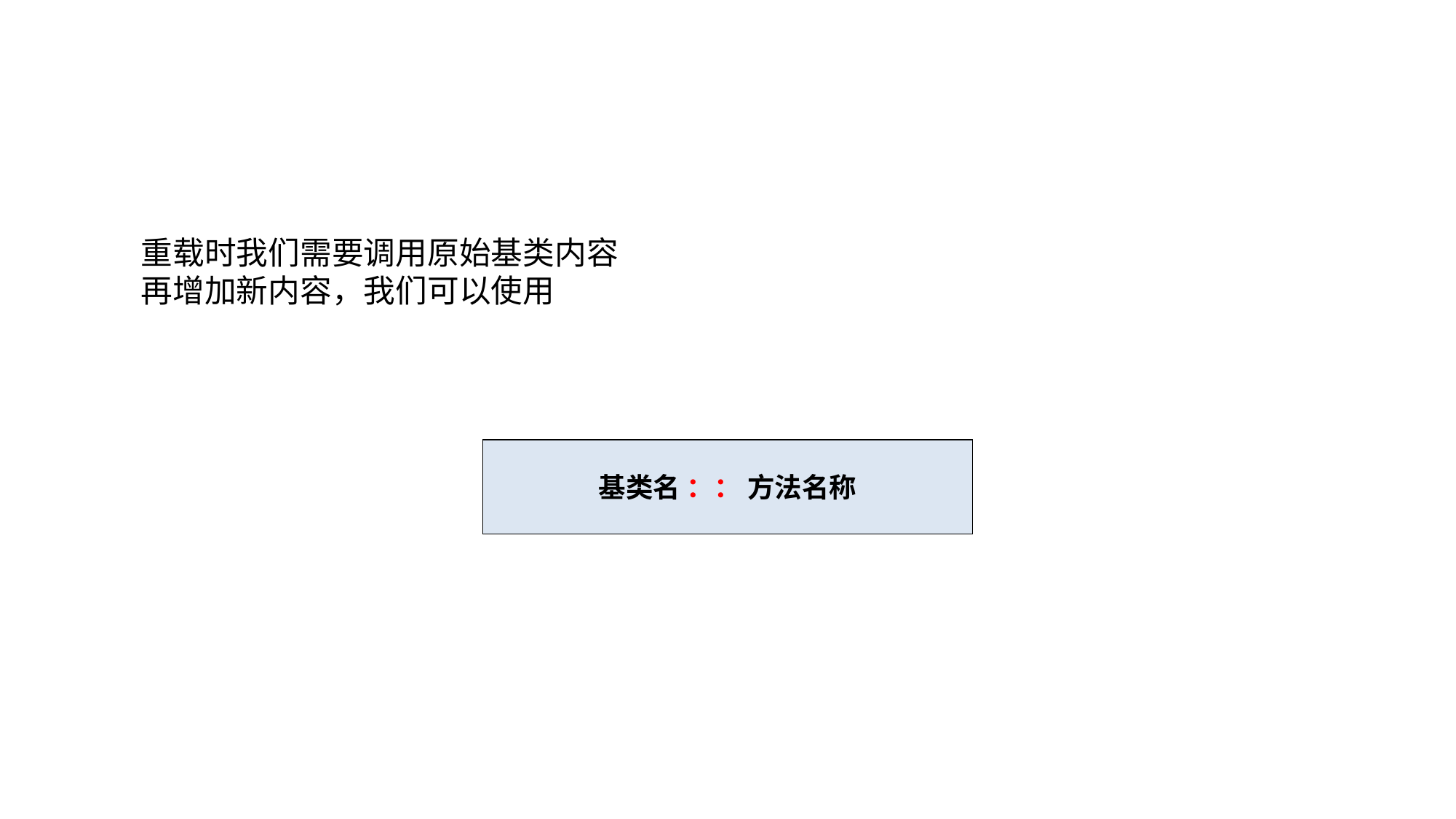

重载时我们需要调用原始基类内容
再增加新内容，我们可以使用
基类名 ：： 方法名称